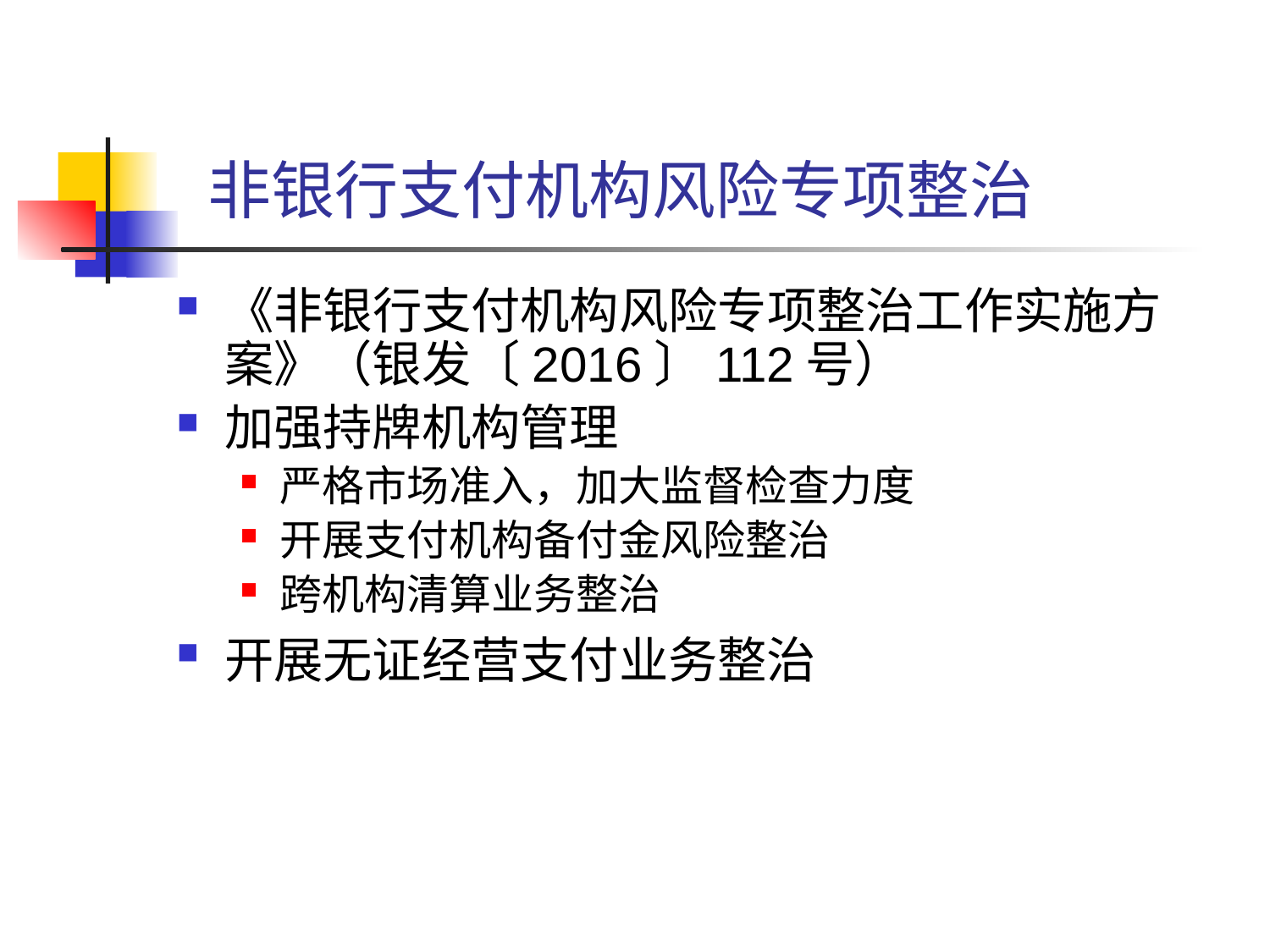

# 非银行支付机构风险专项整治
《非银行支付机构风险专项整治工作实施方案》（银发〔2016〕112号）
加强持牌机构管理
严格市场准入，加大监督检查力度
开展支付机构备付金风险整治
跨机构清算业务整治
开展无证经营支付业务整治